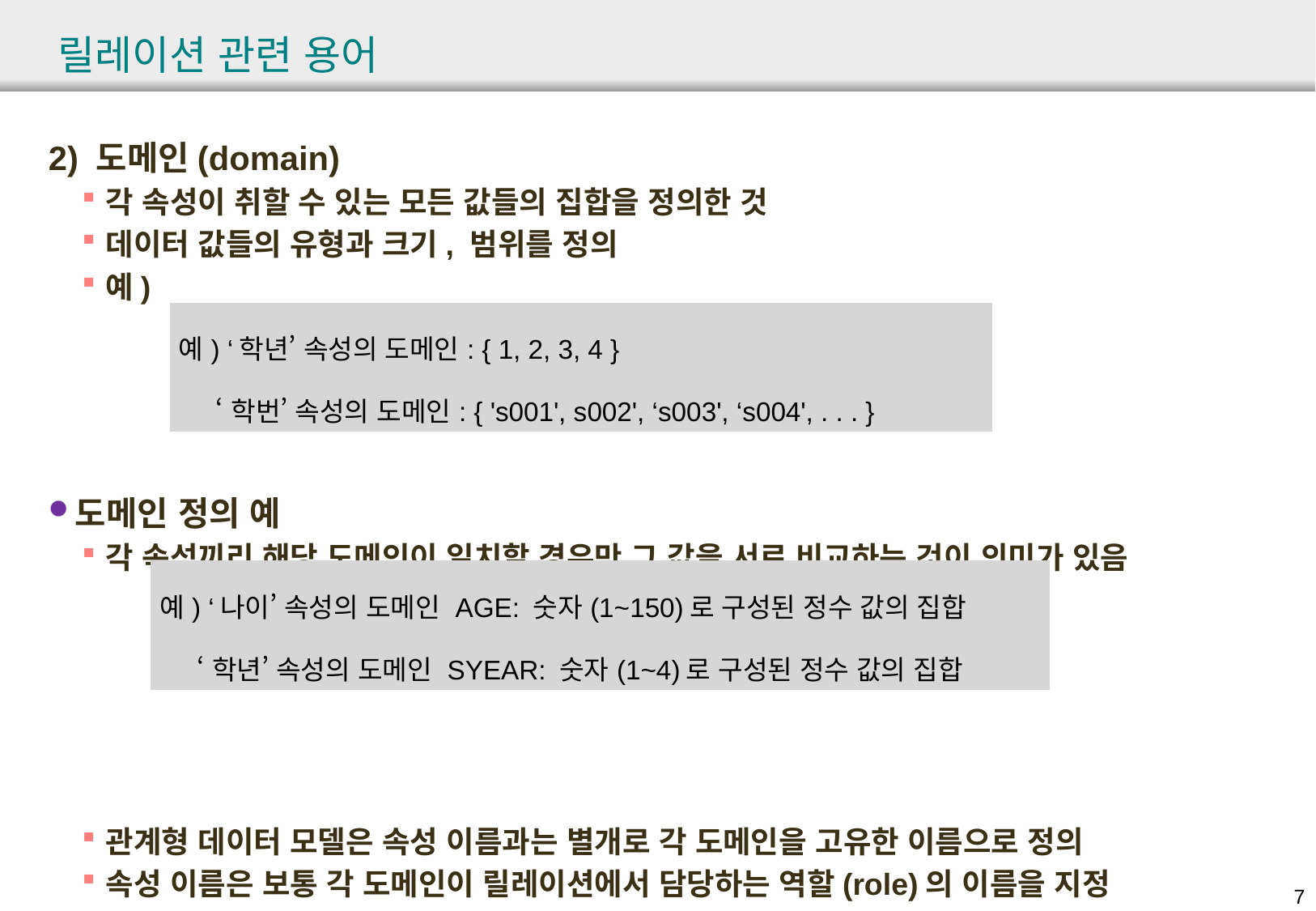

# 릴레이션 관련 용어
2) 도메인(domain)
각 속성이 취할 수 있는 모든 값들의 집합을 정의한 것
데이터 값들의 유형과 크기, 범위를 정의
예)

도메인 정의 예
각 속성끼리 해당 도메인이 일치할 경우만 그 값을 서로 비교하는 것이 의미가 있음

관계형 데이터 모델은 속성 이름과는 별개로 각 도메인을 고유한 이름으로 정의
속성 이름은 보통 각 도메인이 릴레이션에서 담당하는 역할(role)의 이름을 지정

| 예) ‘학년’ 속성의 도메인: { 1, 2, 3, 4 } ‘학번’ 속성의 도메인: { 's001', s002', ‘s003', ‘s004', . . . } |
| --- |
| 예) ‘나이’ 속성의 도메인 AGE: 숫자(1~150)로 구성된 정수 값의 집합 ‘학년’ 속성의 도메인 SYEAR: 숫자(1~4)로 구성된 정수 값의 집합 |
| --- |